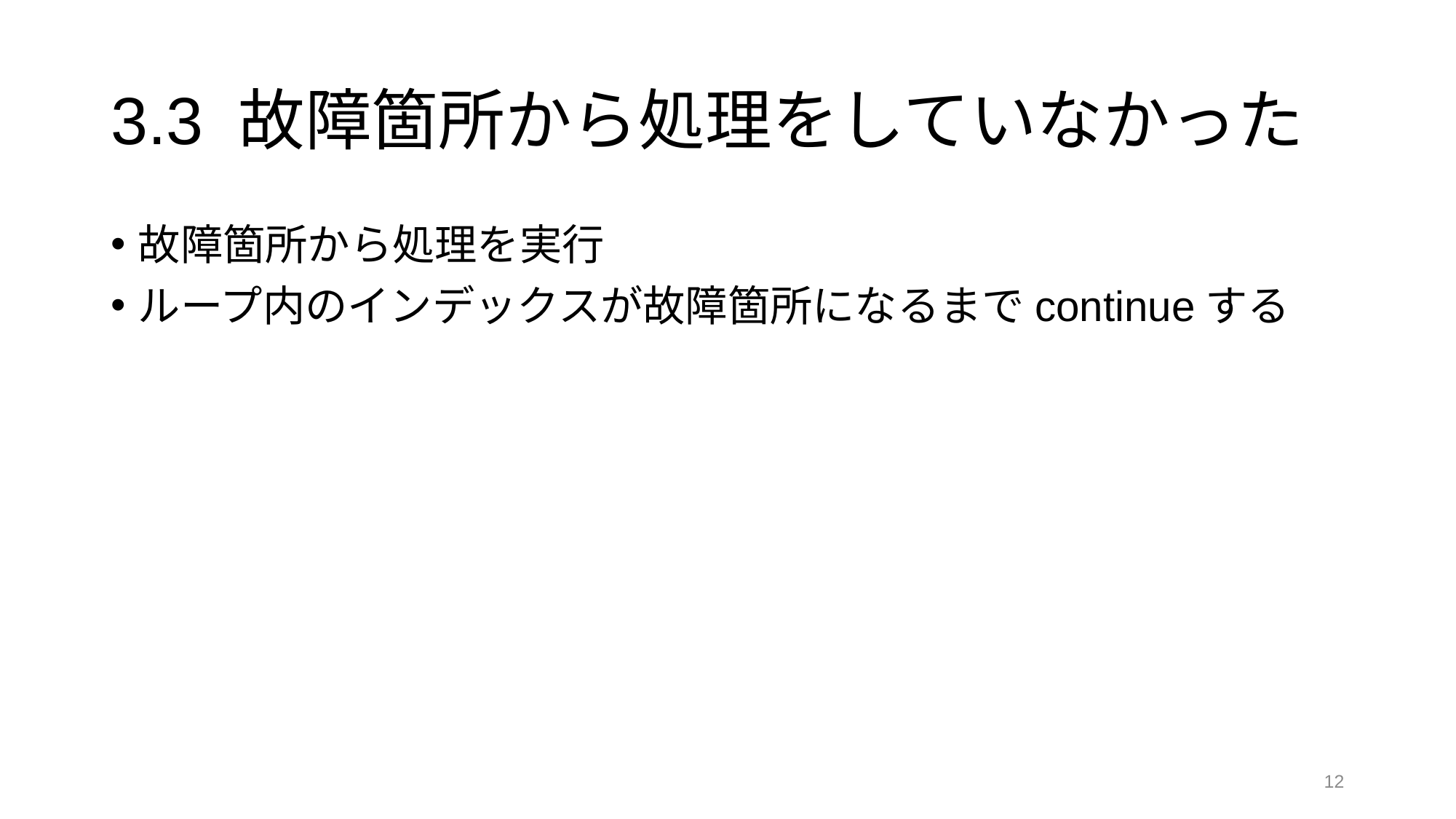

# 3.3 故障箇所から処理をしていなかった
故障箇所から処理を実行
ループ内のインデックスが故障箇所になるまでcontinueする

12